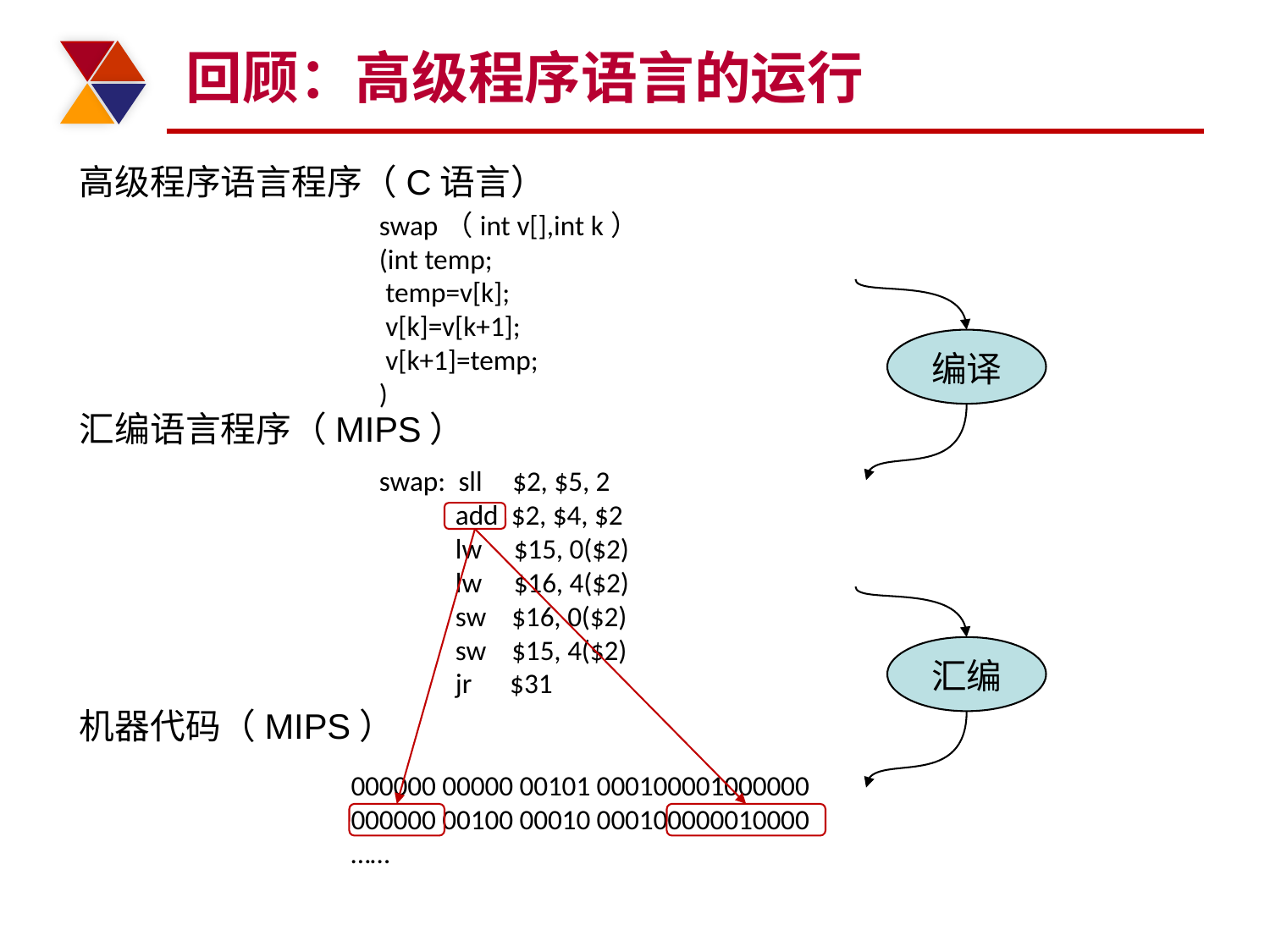

# 回顾：高级程序语言的运行
高级程序语言程序（C语言）

汇编语言程序（MIPS）

机器代码（MIPS）
swap（int v[],int k）
(int temp;
 temp=v[k];
 v[k]=v[k+1];
 v[k+1]=temp;
)
编译
swap:  sll	 $2, $5, 2
            add  $2, $4, $2
            lw     $15, 0($2)
            lw     $16, 4($2)
            sw    $16, 0($2)
            sw    $15, 4($2)
            jr      $31

汇编
000000 00000 00101 000100001000000
000000 00100 00010 000100000010000
……